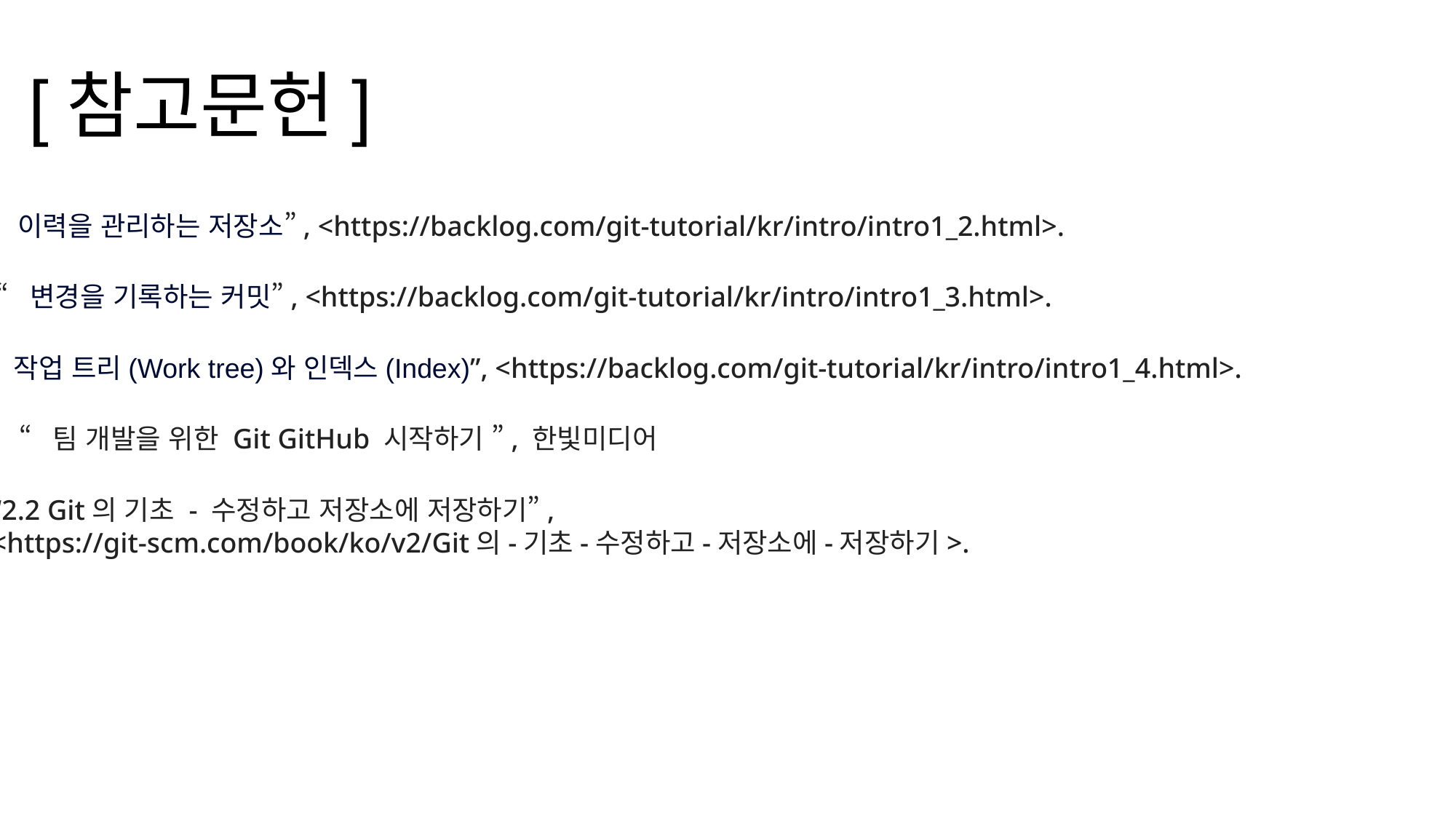

[참고문헌]
“이력을 관리하는 저장소”, <https://backlog.com/git-tutorial/kr/intro/intro1_2.html>.
“변경을 기록하는 커밋”, <https://backlog.com/git-tutorial/kr/intro/intro1_3.html>.
“작업 트리(Work tree)와 인덱스(Index)”, <https://backlog.com/git-tutorial/kr/intro/intro1_4.html>.
“팀 개발을 위한 Git GitHub 시작하기 ”, 한빛미디어
“2.2 Git의 기초 - 수정하고 저장소에 저장하기”,
<https://git-scm.com/book/ko/v2/Git의-기초-수정하고-저장소에-저장하기>.